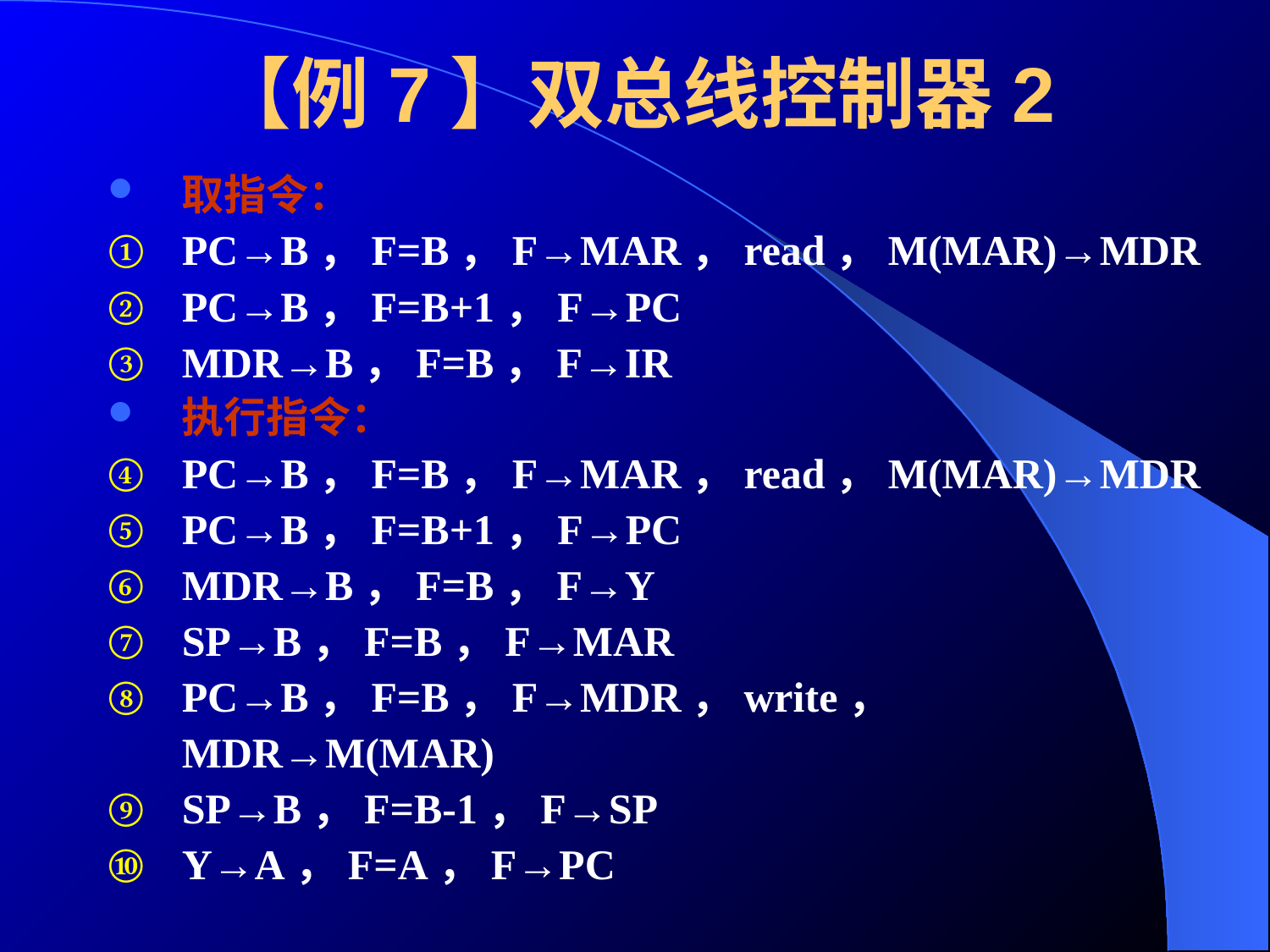

# 【例7】双总线控制器2
取指令：
PC→B，F=B，F→MAR，read，M(MAR)→MDR
PC→B，F=B+1，F→PC
MDR→B，F=B，F→IR
执行指令：
PC→B，F=B，F→MAR，read，M(MAR)→MDR
PC→B，F=B+1，F→PC
MDR→B，F=B，F→Y
SP→B，F=B，F→MAR
PC→B，F=B，F→MDR，write， MDR→M(MAR)
SP→B，F=B-1，F→SP
Y→A，F=A，F→PC